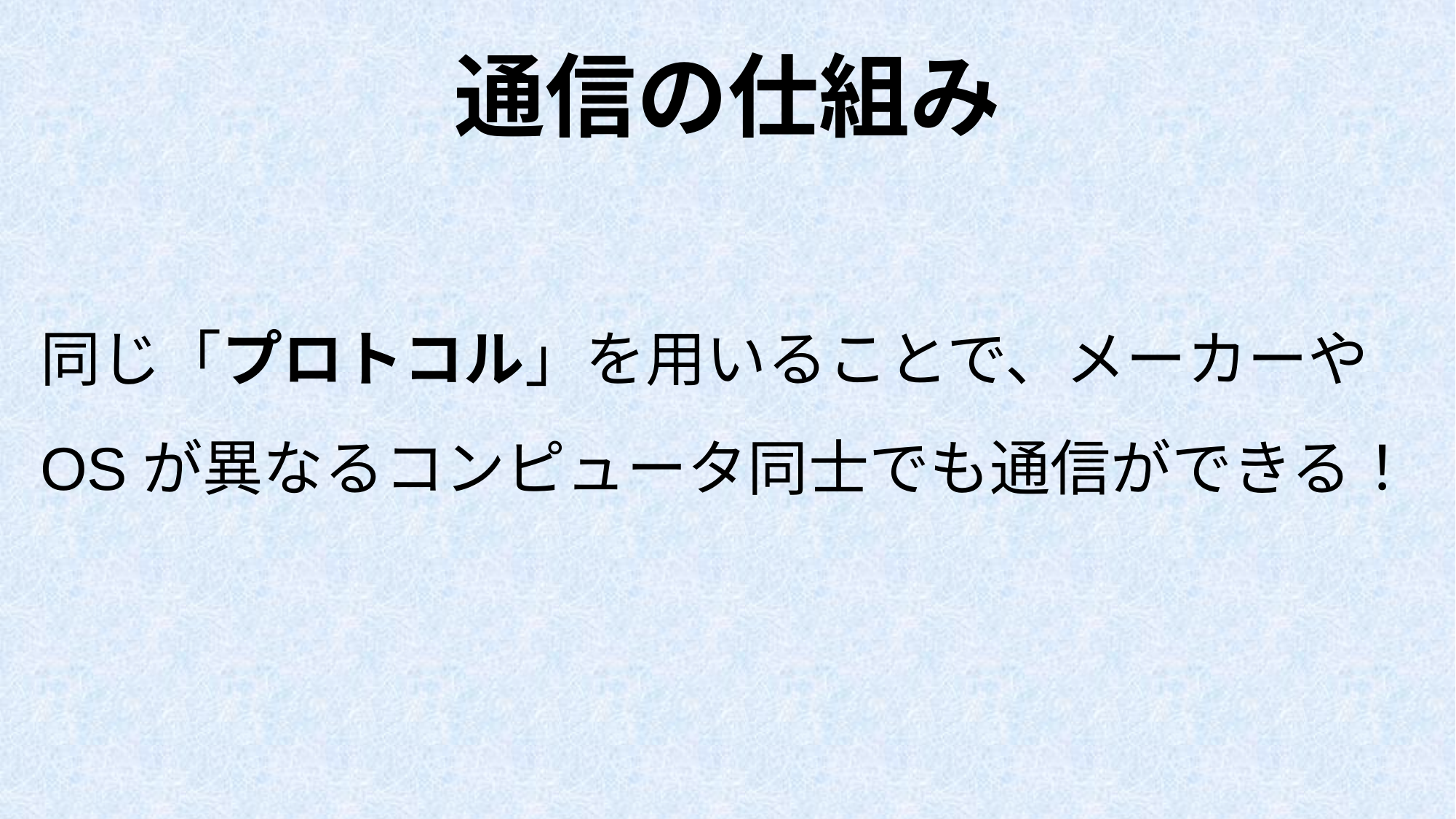

# 通信の仕組み
同じ「プロトコル」を用いることで、メーカーやOSが異なるコンピュータ同士でも通信ができる！